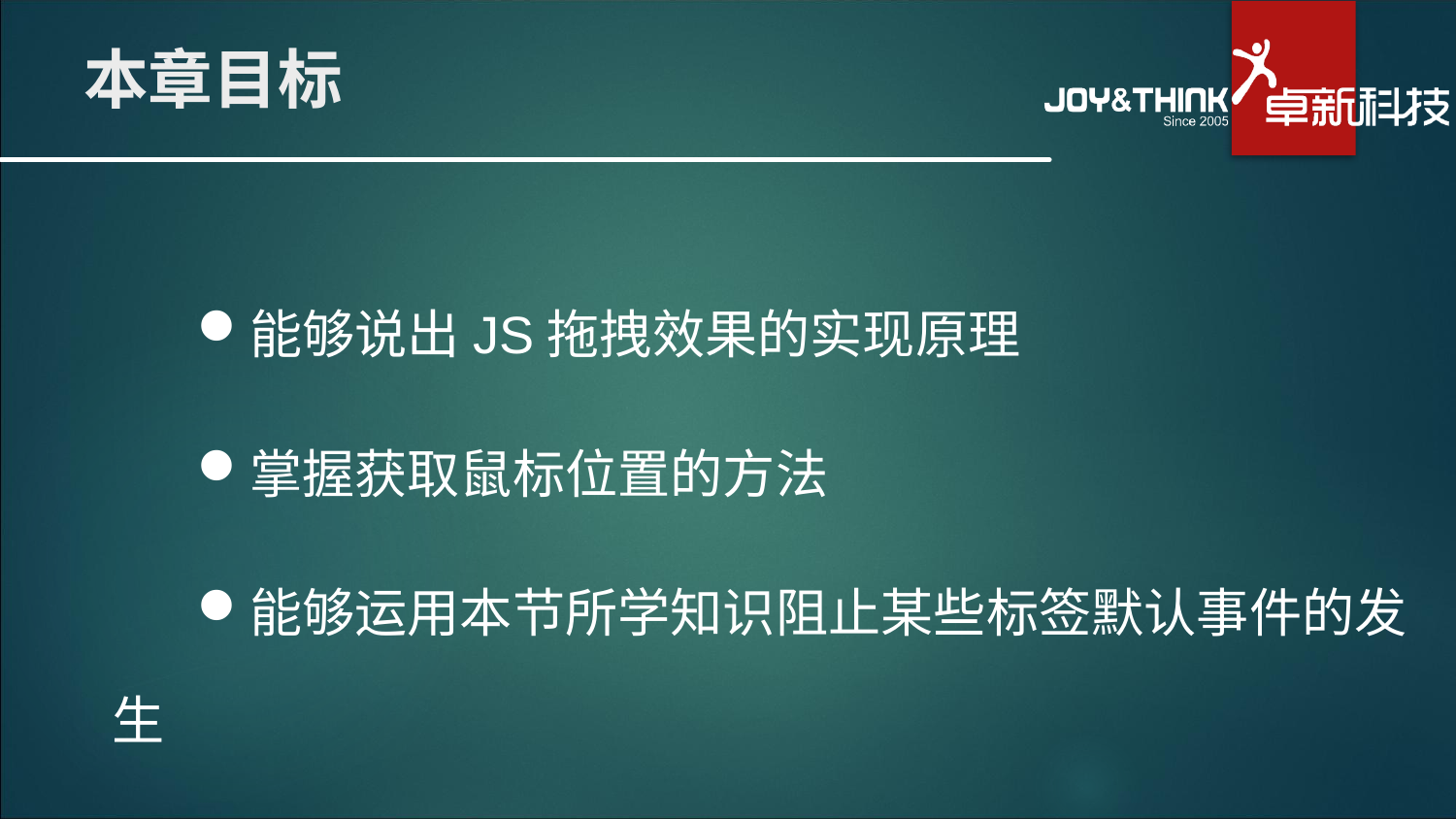

# 本章目标
能够说出JS拖拽效果的实现原理
掌握获取鼠标位置的方法
能够运用本节所学知识阻止某些标签默认事件的发生